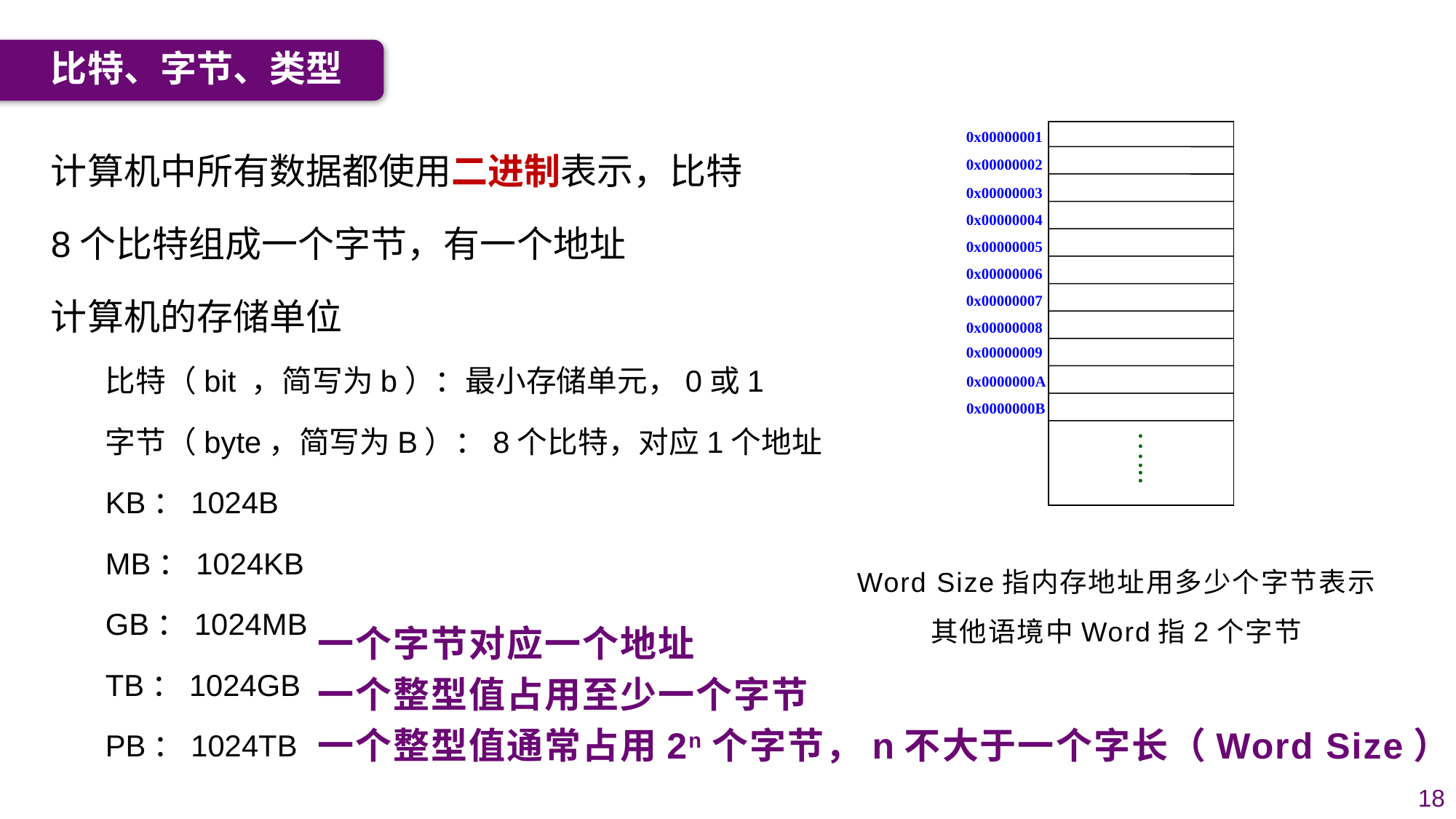

比特、字节、类型
计算机中所有数据都使用二进制表示，比特
8个比特组成一个字节，有一个地址
计算机的存储单位
比特（bit ，简写为b）：最小存储单元，0或1
字节（byte，简写为B）：8个比特，对应1个地址
KB：1024B
MB：1024KB
GB：1024MB
TB：1024GB
PB：1024TB
0x00000001
0x00000002
0x00000003
0x00000004
0x00000005
0x00000006
0x00000007
0x00000008
0x00000009
0x0000000A
0x0000000B

…...
Word Size指内存地址用多少个字节表示
其他语境中Word指2个字节
一个字节对应一个地址
一个整型值占用至少一个字节
一个整型值通常占用2n个字节，n不大于一个字长（Word Size）

18